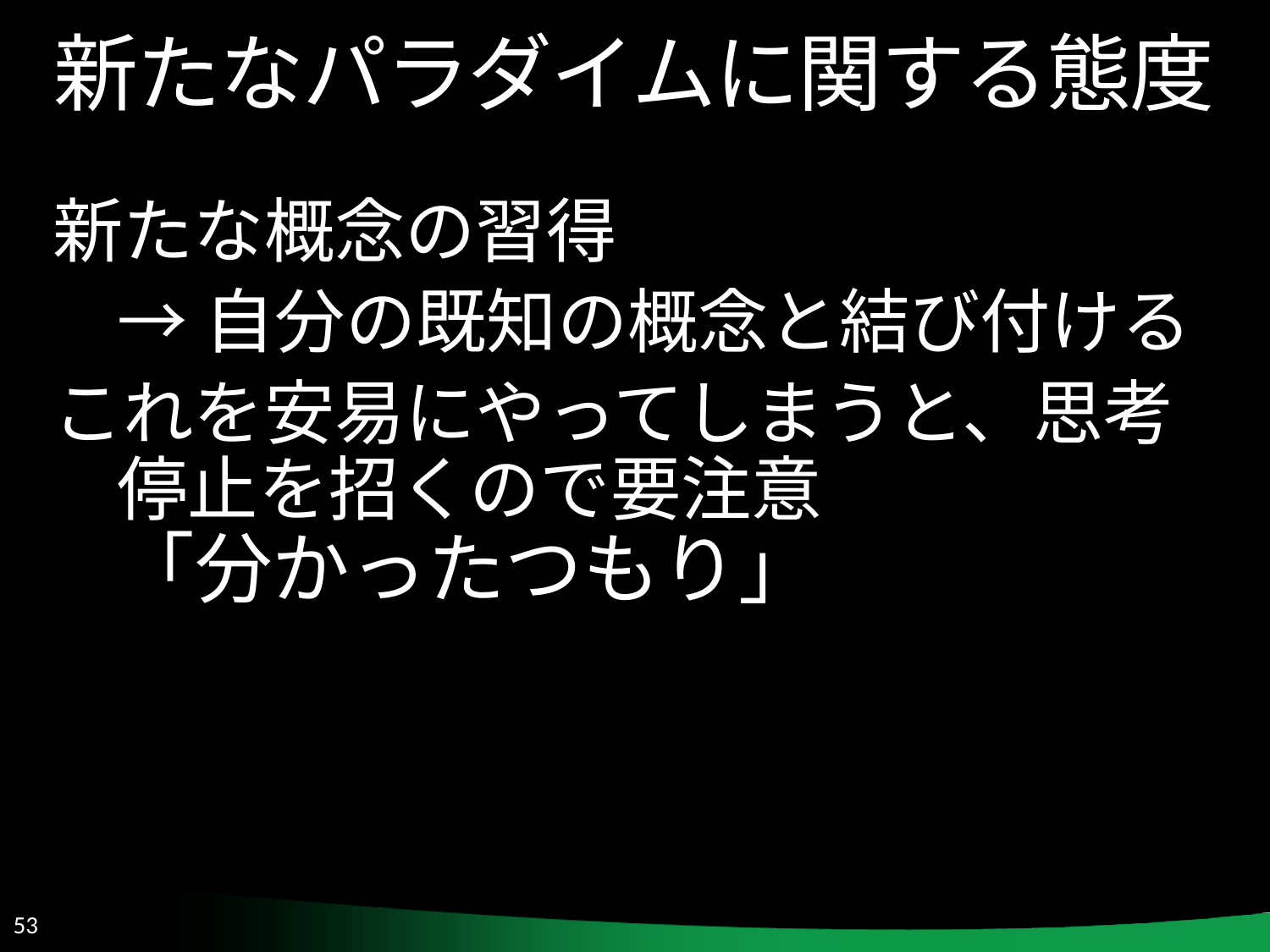

# 新たなパラダイムに関する態度
新たな概念の習得
	→自分の既知の概念と結び付ける
これを安易にやってしまうと、思考停止を招くので要注意
「分かったつもり」